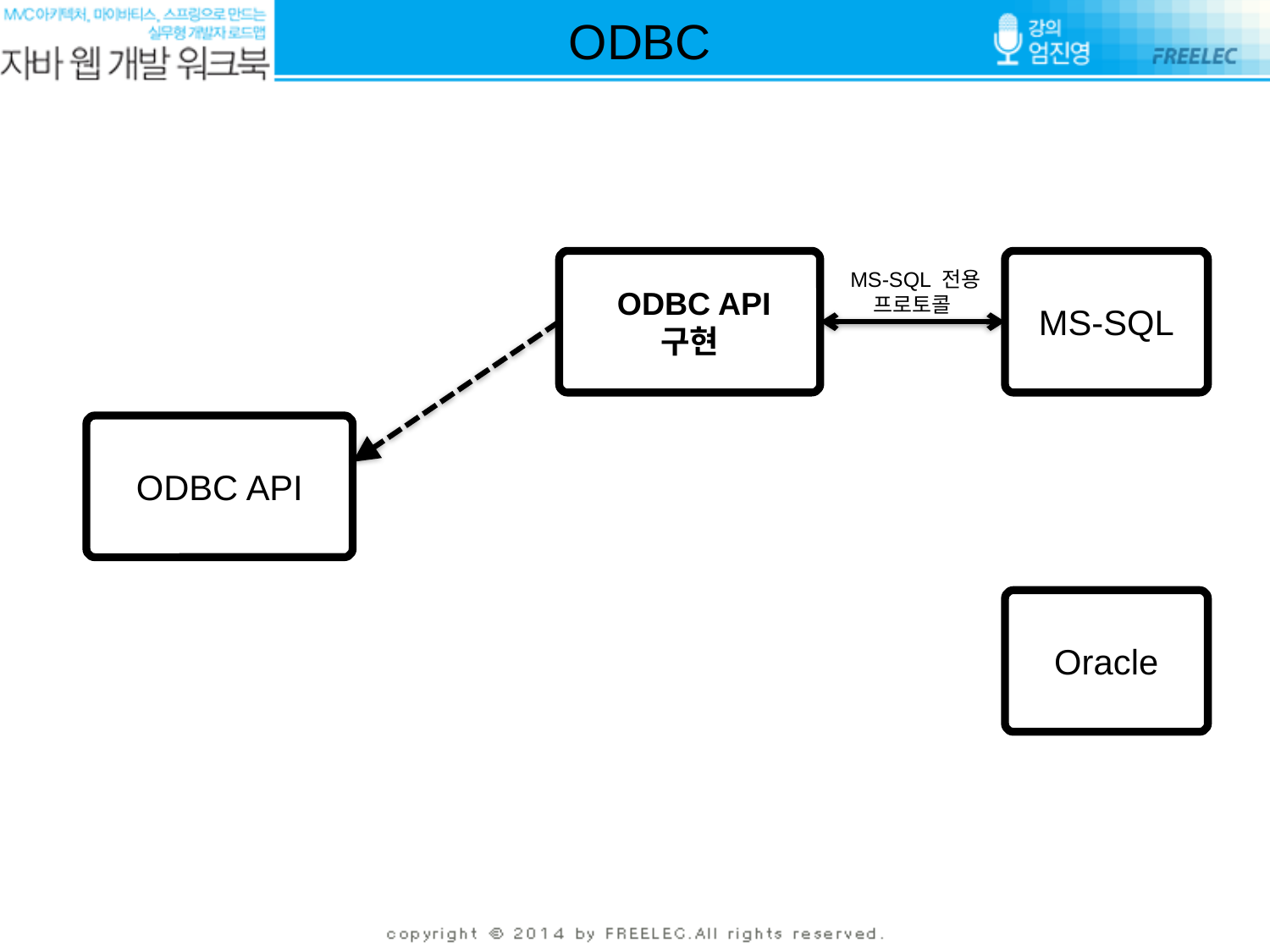

ODBC
 ODBC API
구현
MS-SQL
 MS-SQL 전용
프로토콜
ODBC API
Oracle